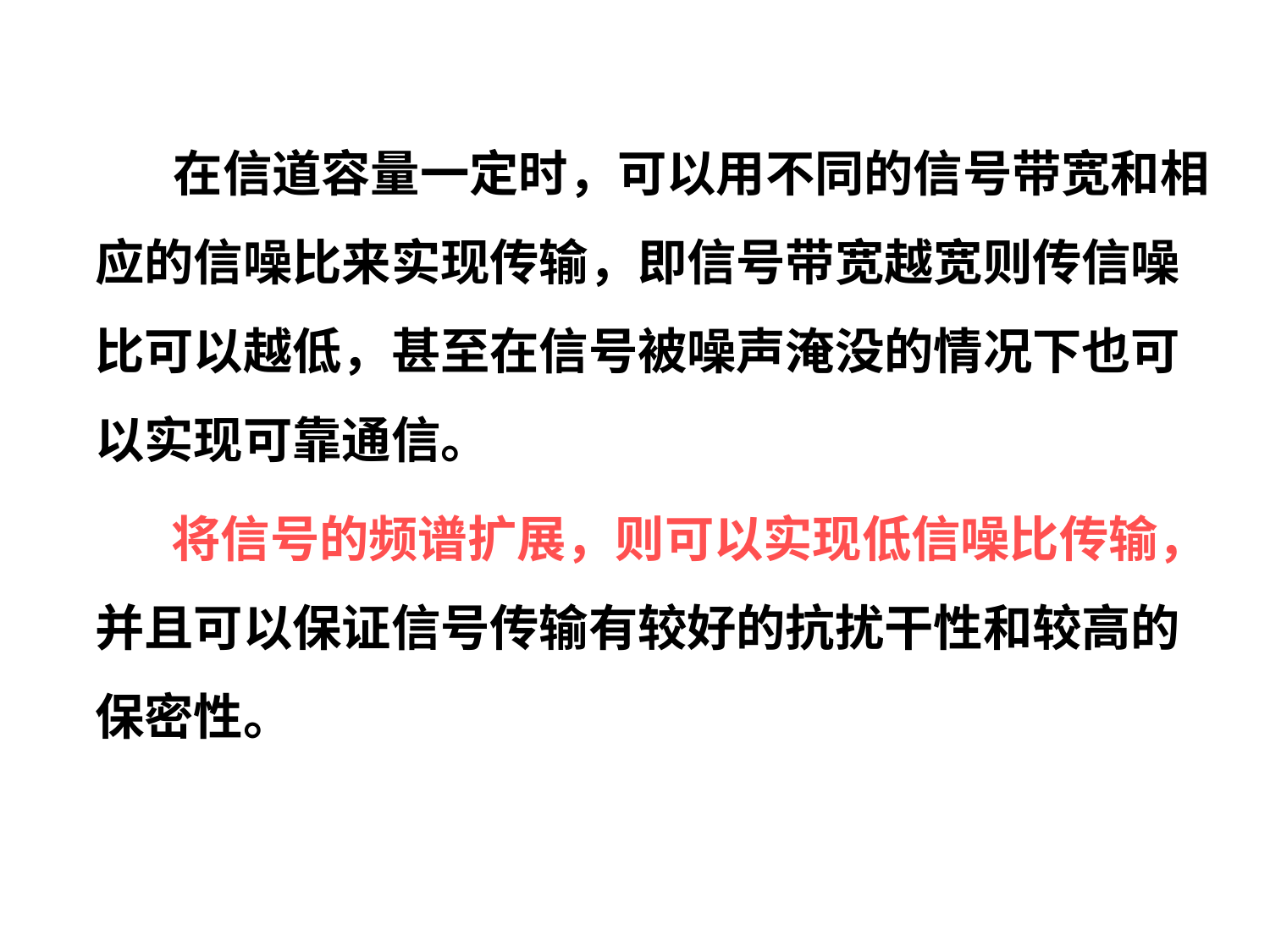

在信道容量一定时，可以用不同的信号带宽和相应的信噪比来实现传输，即信号带宽越宽则传信噪比可以越低，甚至在信号被噪声淹没的情况下也可以实现可靠通信。
          将信号的频谱扩展，则可以实现低信噪比传输，并且可以保证信号传输有较好的抗扰干性和较高的保密性。